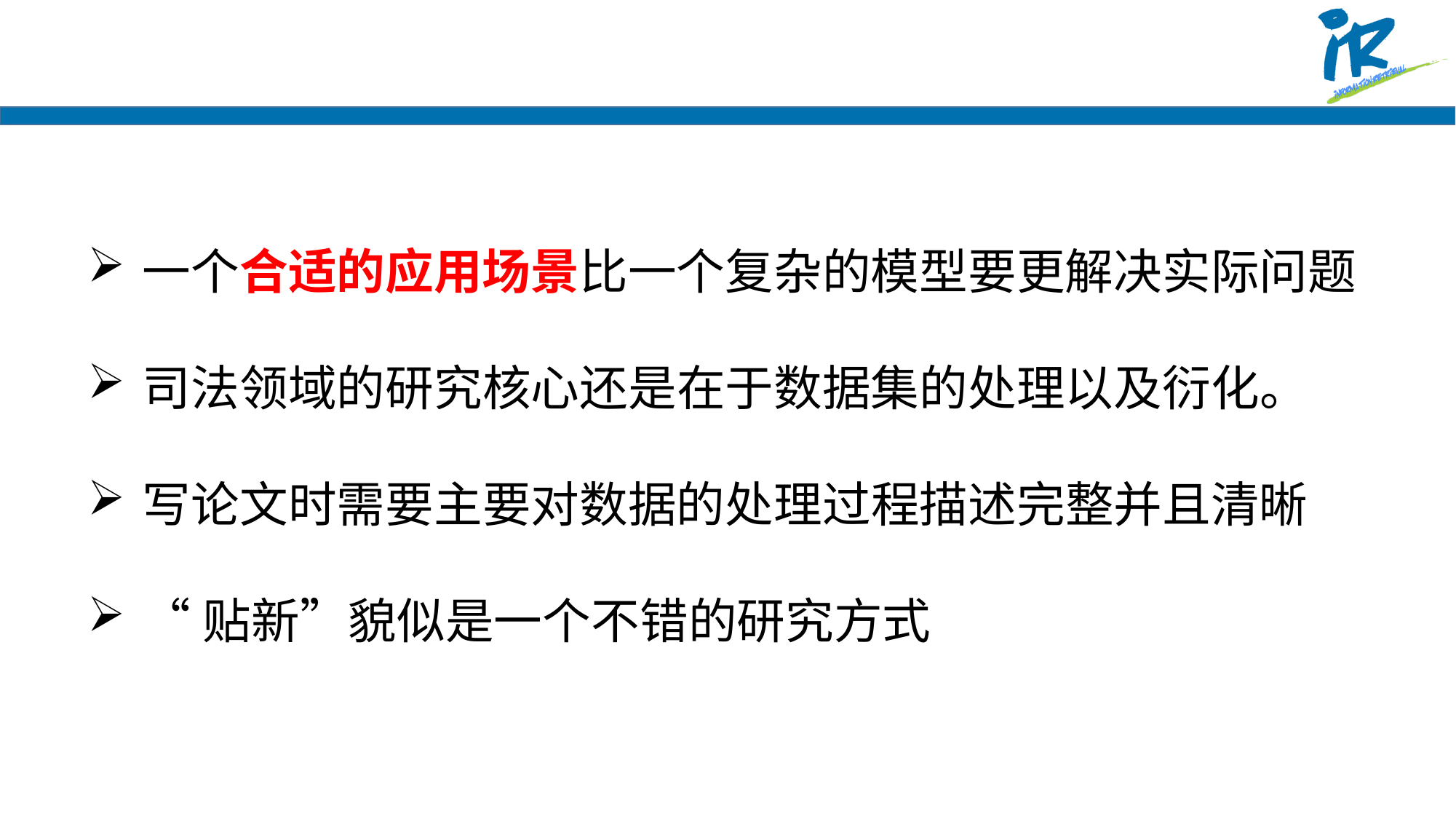

一个合适的应用场景比一个复杂的模型要更解决实际问题
司法领域的研究核心还是在于数据集的处理以及衍化。
写论文时需要主要对数据的处理过程描述完整并且清晰
“贴新”貌似是一个不错的研究方式